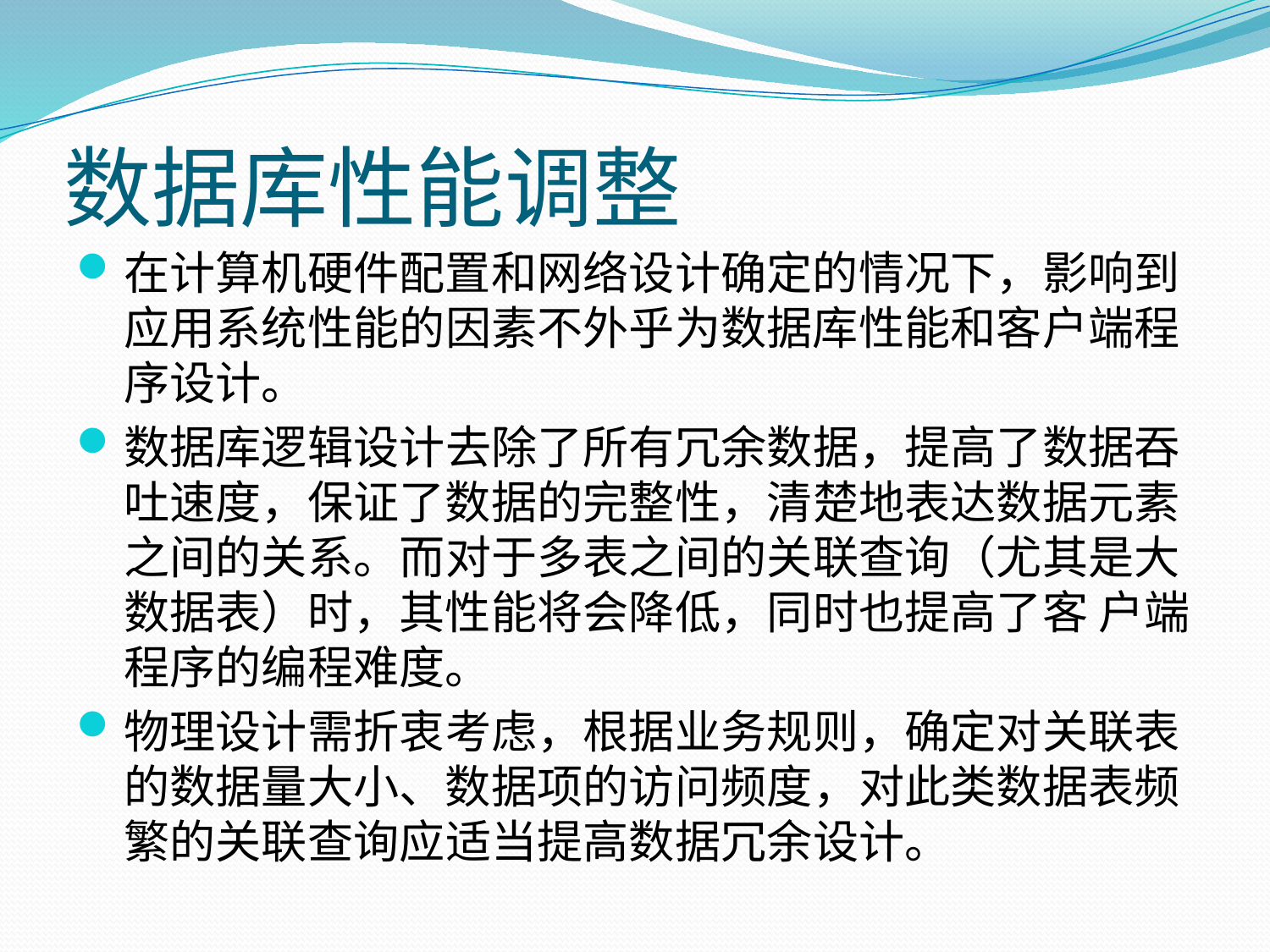

# 数据库性能调整
在计算机硬件配置和网络设计确定的情况下，影响到应用系统性能的因素不外乎为数据库性能和客户端程序设计。
数据库逻辑设计去除了所有冗余数据，提高了数据吞吐速度，保证了数据的完整性，清楚地表达数据元素之间的关系。而对于多表之间的关联查询（尤其是大数据表）时，其性能将会降低，同时也提高了客 户端程序的编程难度。
物理设计需折衷考虑，根据业务规则，确定对关联表的数据量大小、数据项的访问频度，对此类数据表频繁的关联查询应适当提高数据冗余设计。